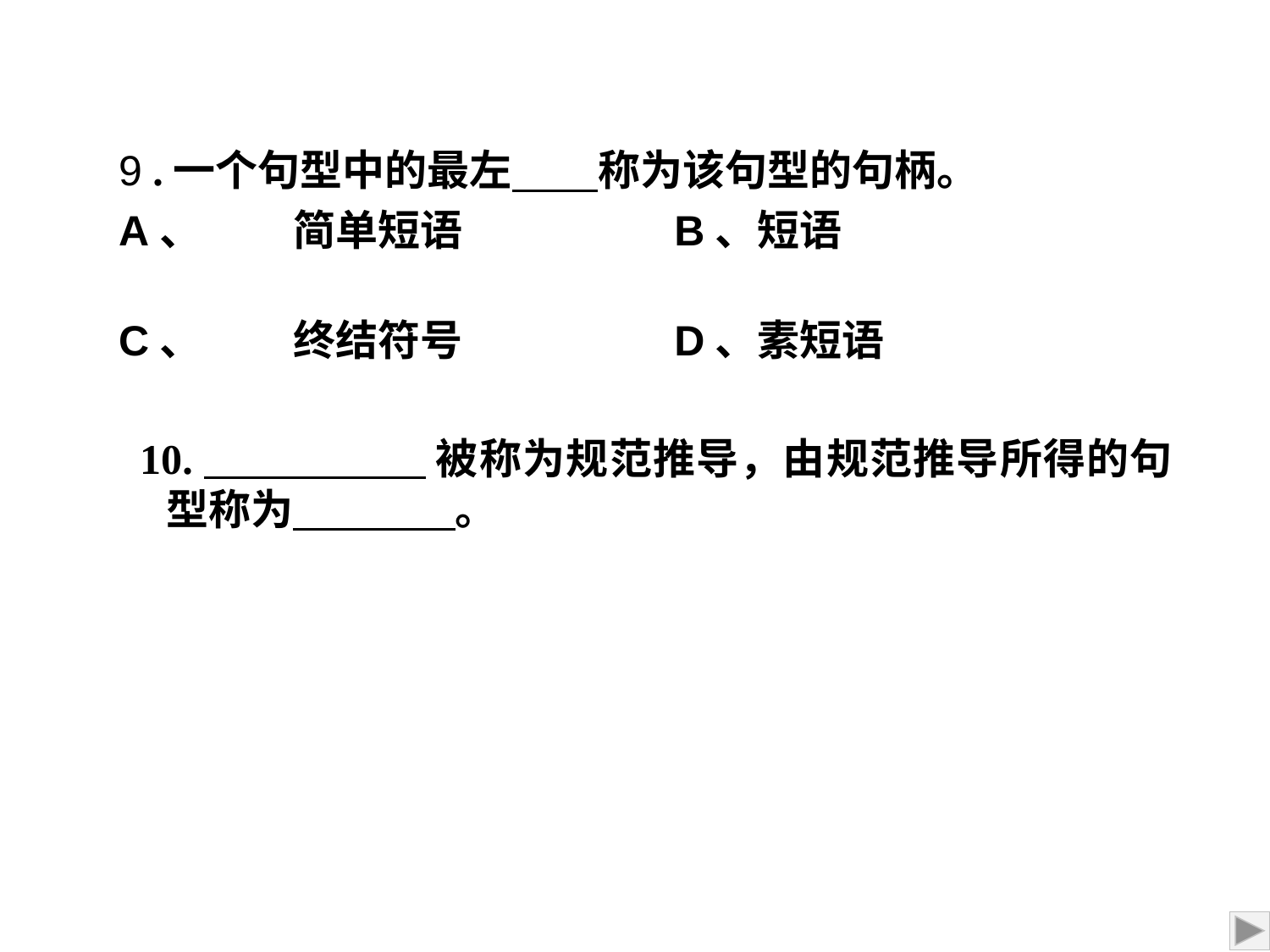

9 .一个句型中的最左         称为该句型的句柄。
A、	简单短语		B、短语
C、	终结符号		D、素短语

  10.                  被称为规范推导，由规范推导所得的句型称为                 。